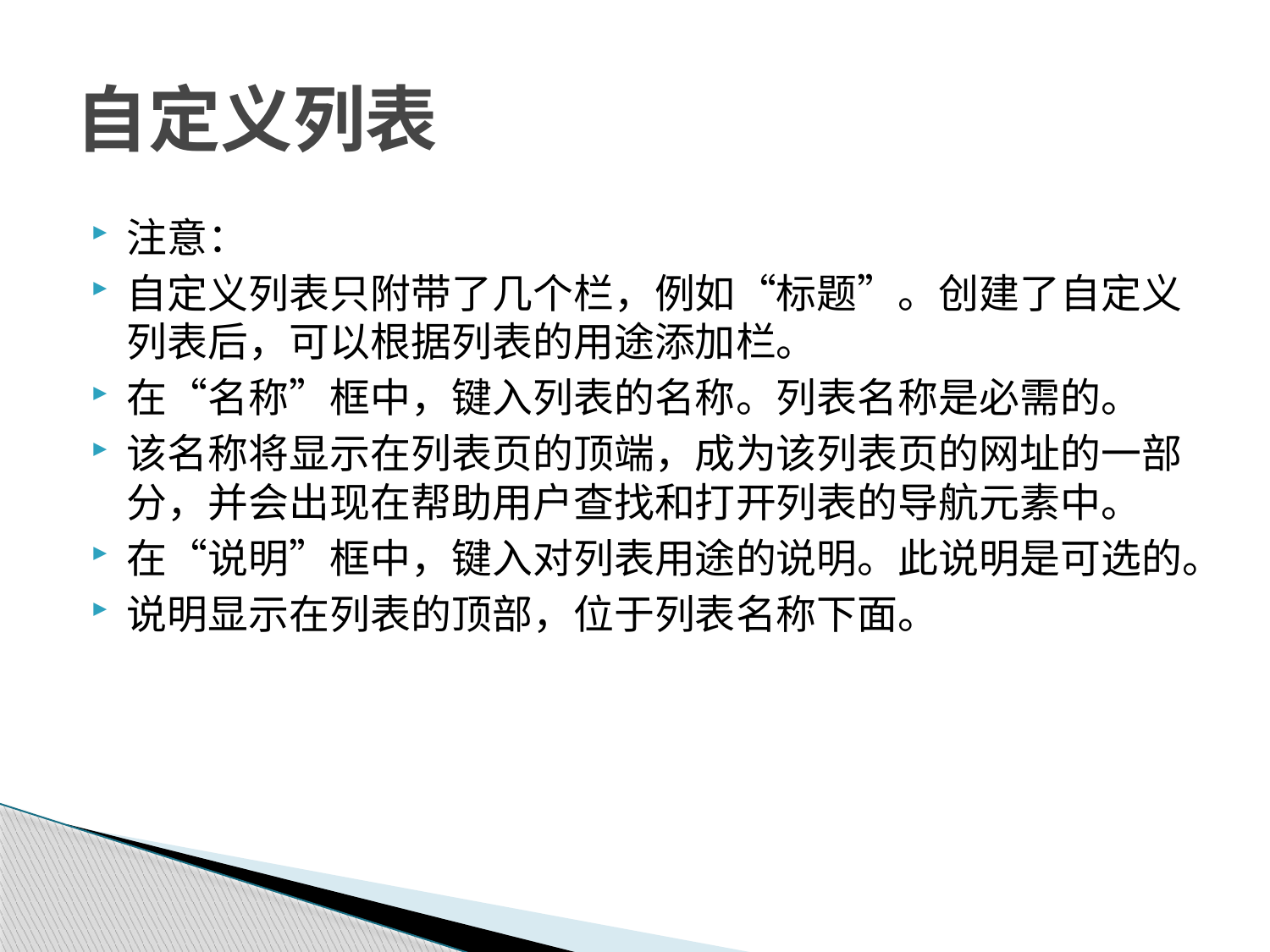

# 自定义列表
注意：
自定义列表只附带了几个栏，例如“标题”。创建了自定义列表后，可以根据列表的用途添加栏。
在“名称”框中，键入列表的名称。列表名称是必需的。
该名称将显示在列表页的顶端，成为该列表页的网址的一部分，并会出现在帮助用户查找和打开列表的导航元素中。
在“说明”框中，键入对列表用途的说明。此说明是可选的。
说明显示在列表的顶部，位于列表名称下面。